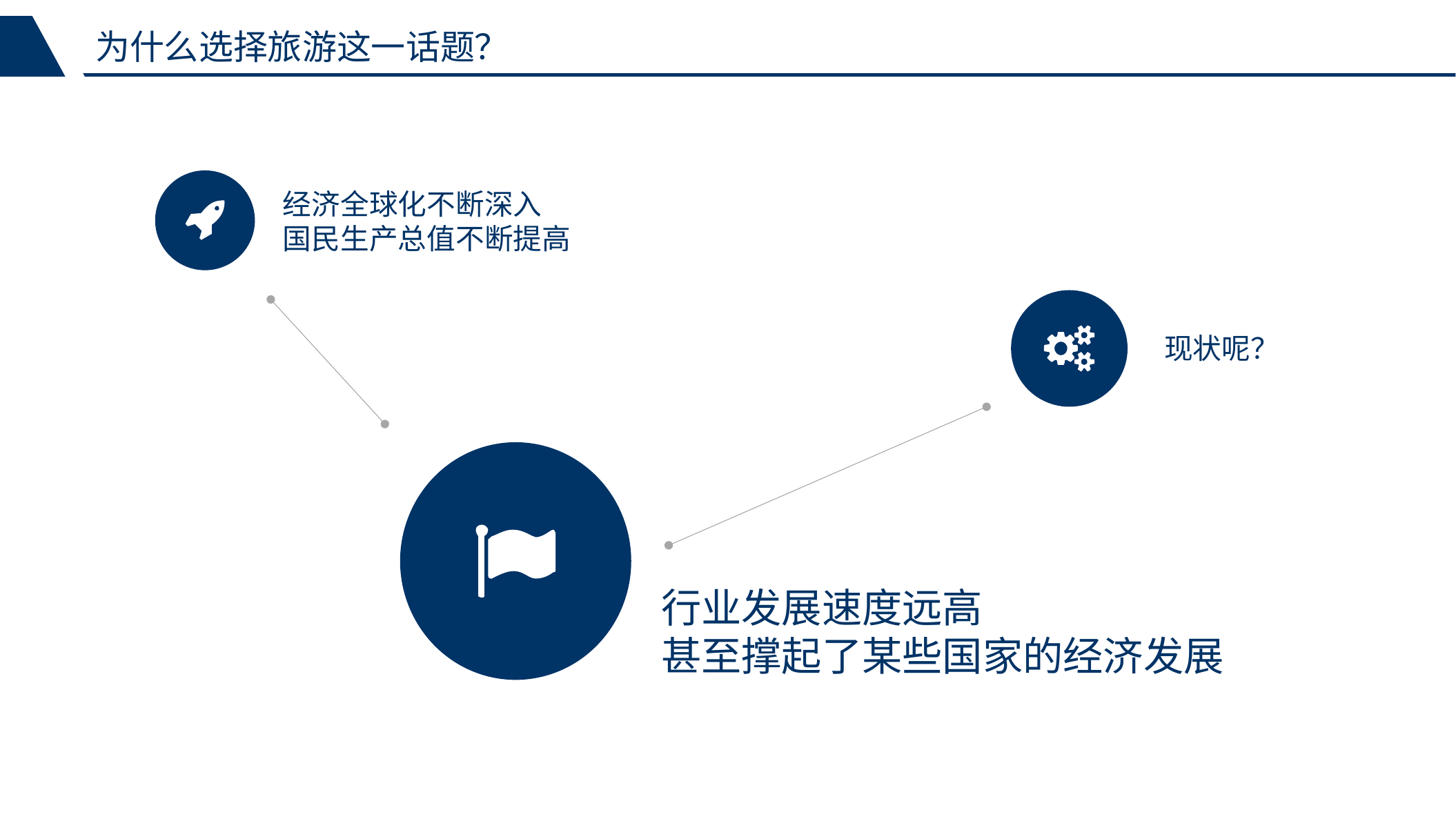

为什么选择旅游这一话题？

经济全球化不断深入
国民生产总值不断提高

现状呢？

行业发展速度远高
甚至撑起了某些国家的经济发展